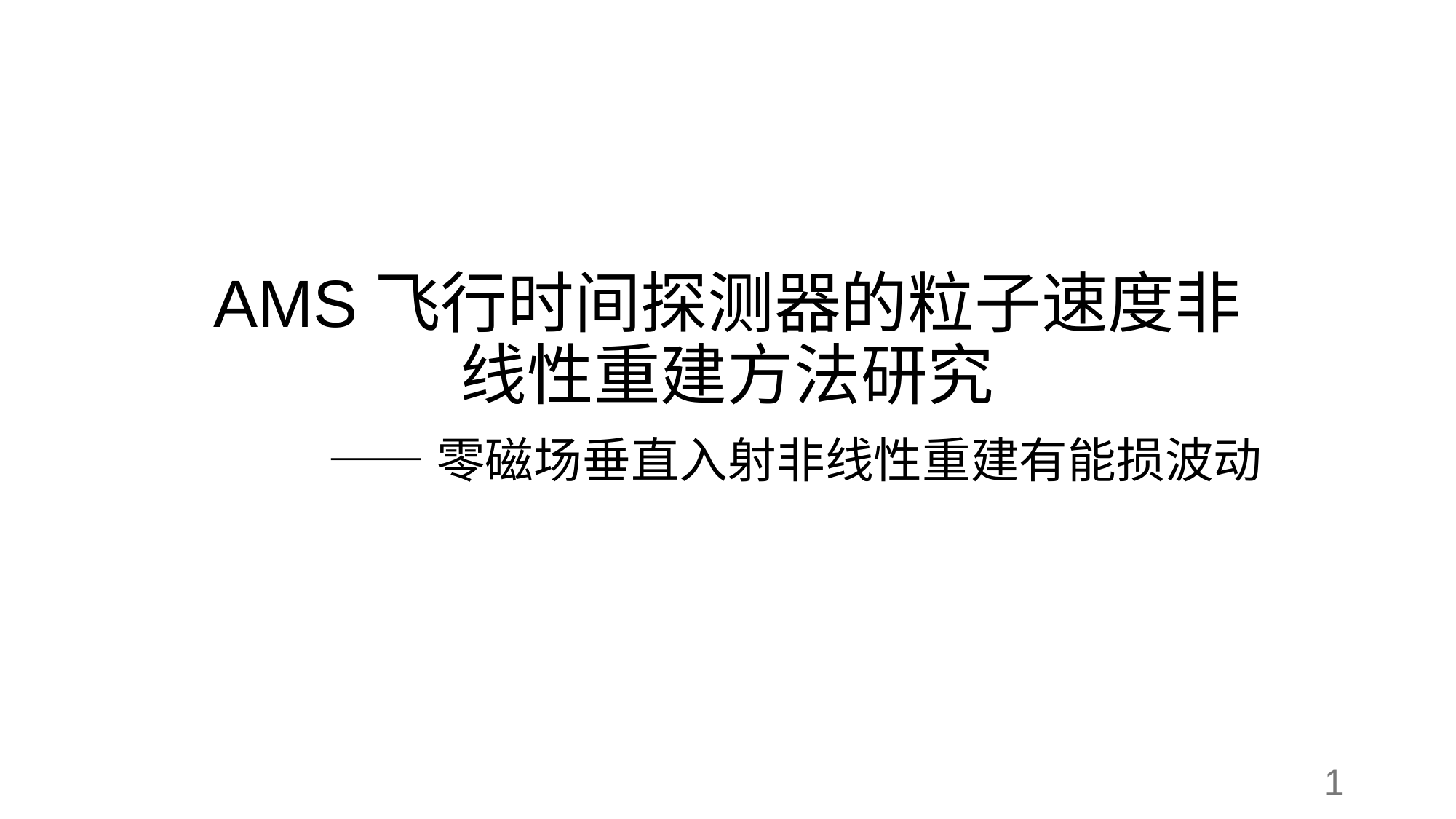

# AMS飞行时间探测器的粒子速度非线性重建方法研究
——零磁场垂直入射非线性重建有能损波动
1